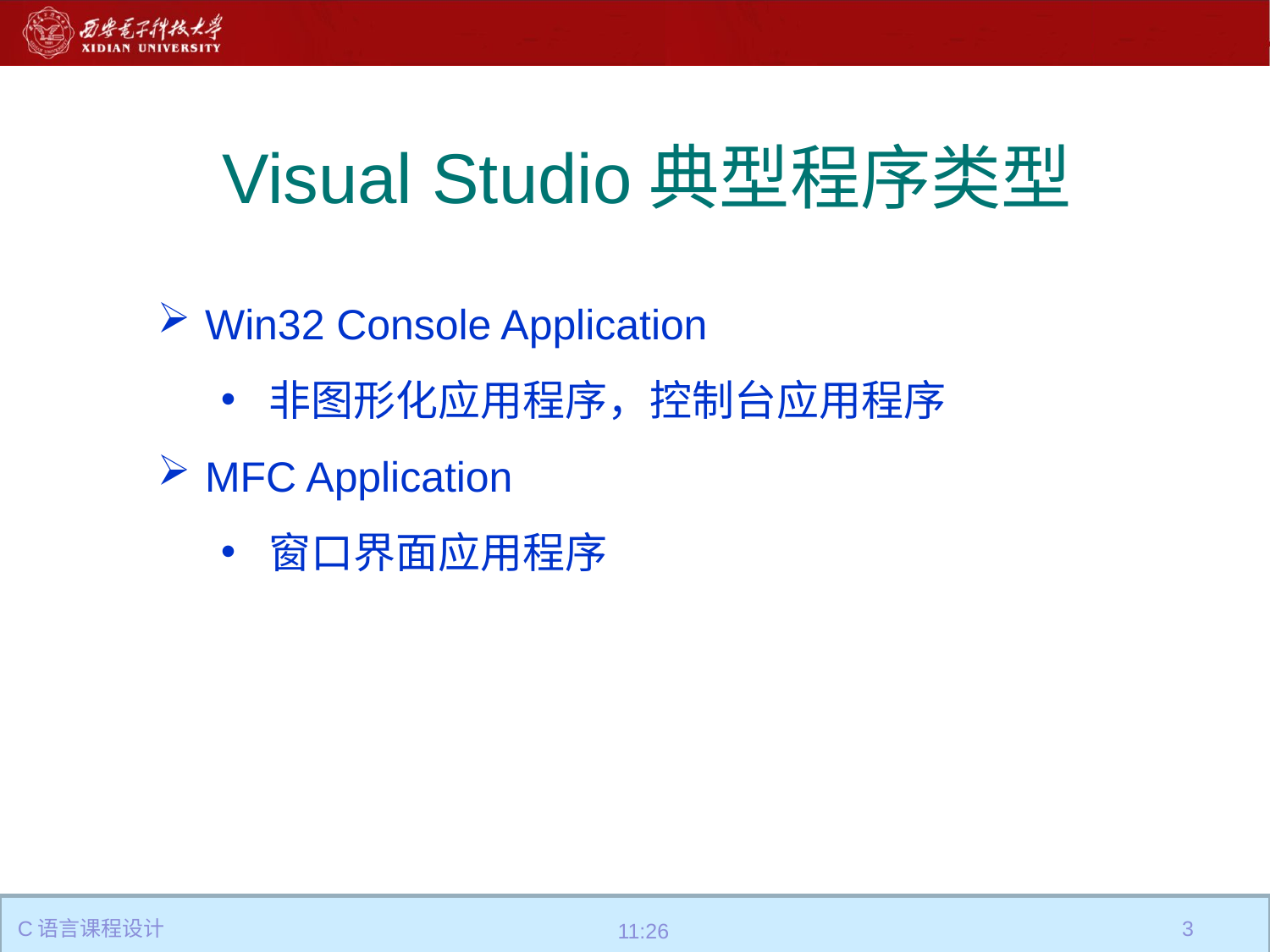

# Visual Studio典型程序类型
Win32 Console Application
非图形化应用程序，控制台应用程序
MFC Application
窗口界面应用程序
C语言课程设计
3
11:26